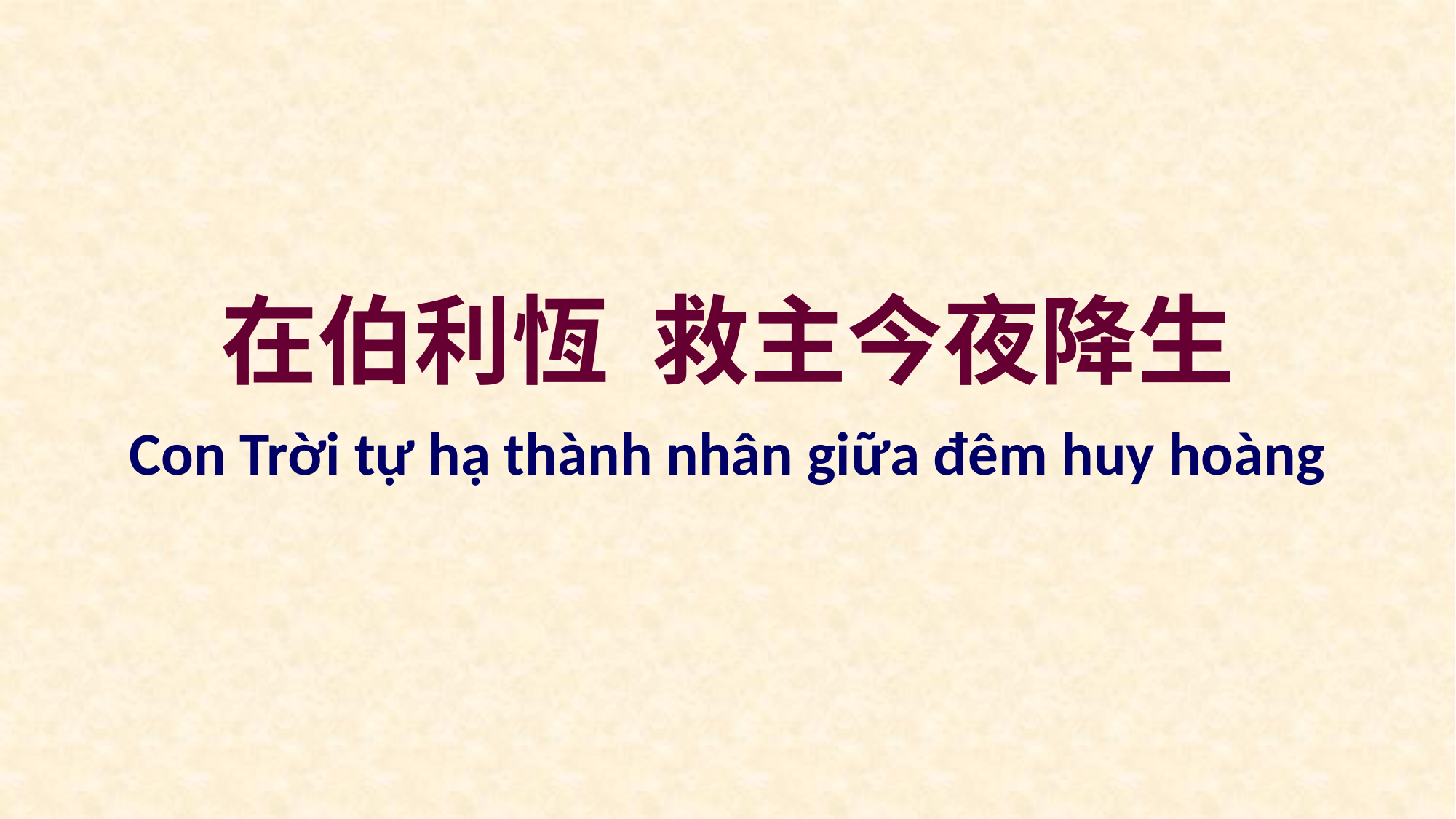

在伯利恆  救主今夜降生
Con Trời tự hạ thành nhân giữa đêm huy hoàng